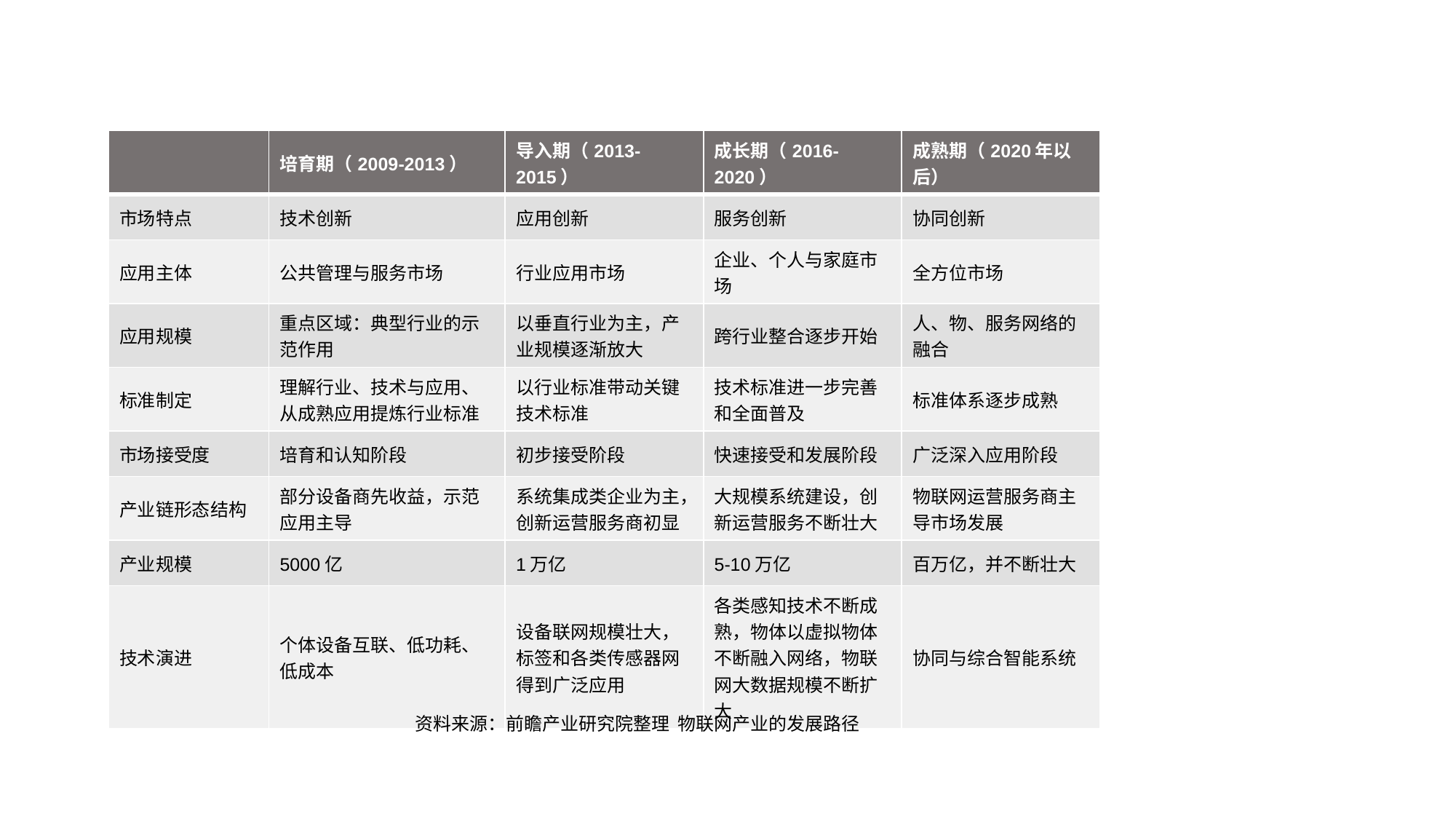

|  | 培育期（2009-2013） | 导入期（2013-2015） | 成长期（2016-2020） | 成熟期（2020年以后） |
| --- | --- | --- | --- | --- |
| 市场特点 | 技术创新 | 应用创新 | 服务创新 | 协同创新 |
| 应用主体 | 公共管理与服务市场 | 行业应用市场 | 企业、个人与家庭市场 | 全方位市场 |
| 应用规模 | 重点区域：典型行业的示范作用 | 以垂直行业为主，产业规模逐渐放大 | 跨行业整合逐步开始 | 人、物、服务网络的融合 |
| 标准制定 | 理解行业、技术与应用、从成熟应用提炼行业标准 | 以行业标准带动关键技术标准 | 技术标准进一步完善和全面普及 | 标准体系逐步成熟 |
| 市场接受度 | 培育和认知阶段 | 初步接受阶段 | 快速接受和发展阶段 | 广泛深入应用阶段 |
| 产业链形态结构 | 部分设备商先收益，示范应用主导 | 系统集成类企业为主，创新运营服务商初显 | 大规模系统建设，创新运营服务不断壮大 | 物联网运营服务商主导市场发展 |
| 产业规模 | 5000亿 | 1万亿 | 5-10万亿 | 百万亿，并不断壮大 |
| 技术演进 | 个体设备互联、低功耗、低成本 | 设备联网规模壮大，标签和各类传感器网得到广泛应用 | 各类感知技术不断成熟，物体以虚拟物体不断融入网络，物联网大数据规模不断扩大 | 协同与综合智能系统 |
资料来源：前瞻产业研究院整理  物联网产业的发展路径